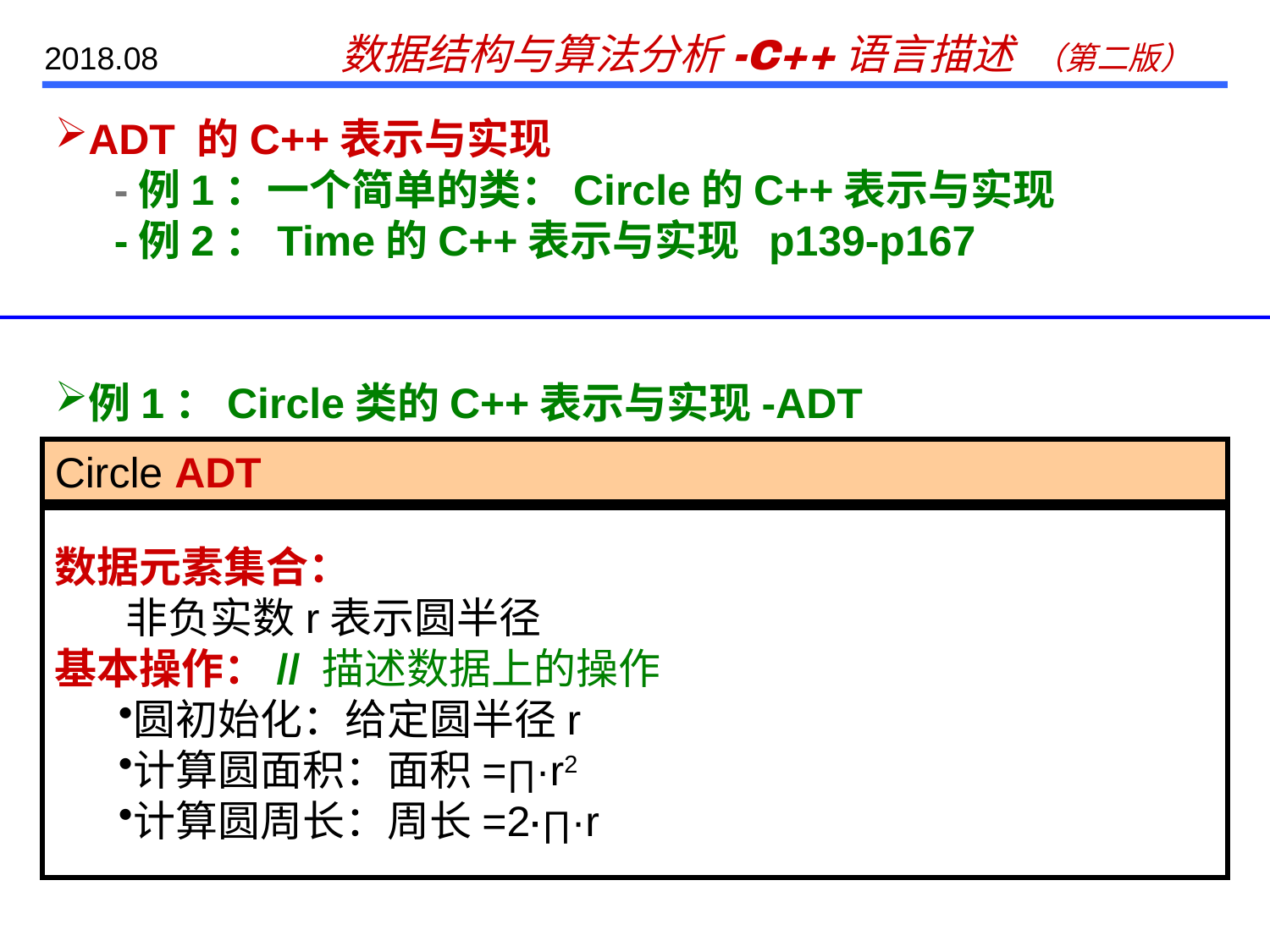

# ADT 的C++表示与实现 -例1：一个简单的类：Circle的C++表示与实现 -例2：Time的C++表示与实现  p139-p167

例1：Circle类的C++表示与实现-ADT
Circle ADT
数据元素集合：
        非负实数r表示圆半径
基本操作：// 描述数据上的操作
圆初始化：给定圆半径r
计算圆面积：面积=∏·r2
计算圆周长：周长=2·∏·r